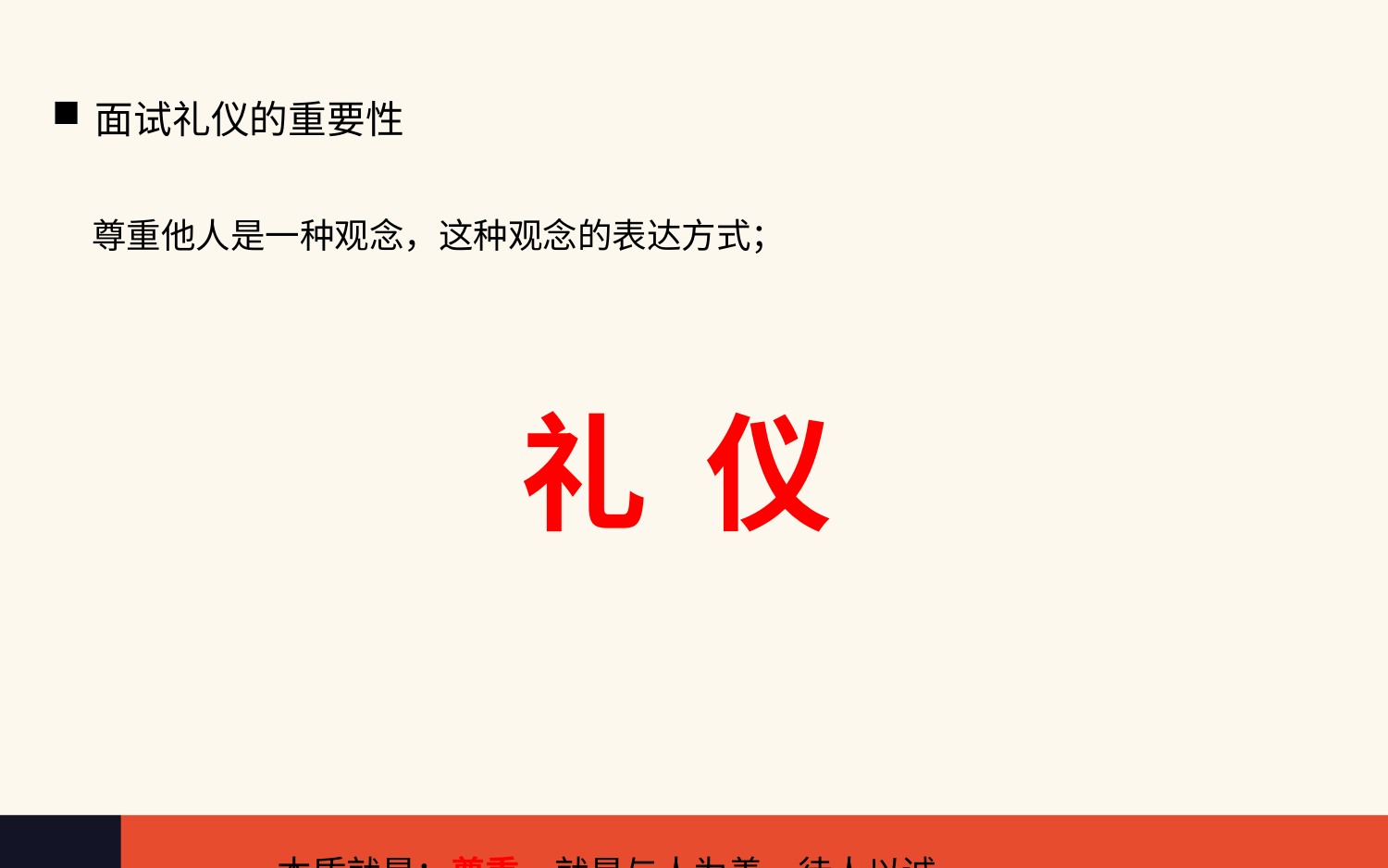

面试礼仪的重要性
尊重他人是一种观念，这种观念的表达方式；

礼  仪

本质就是：尊重，就是与人为善，待人以诚